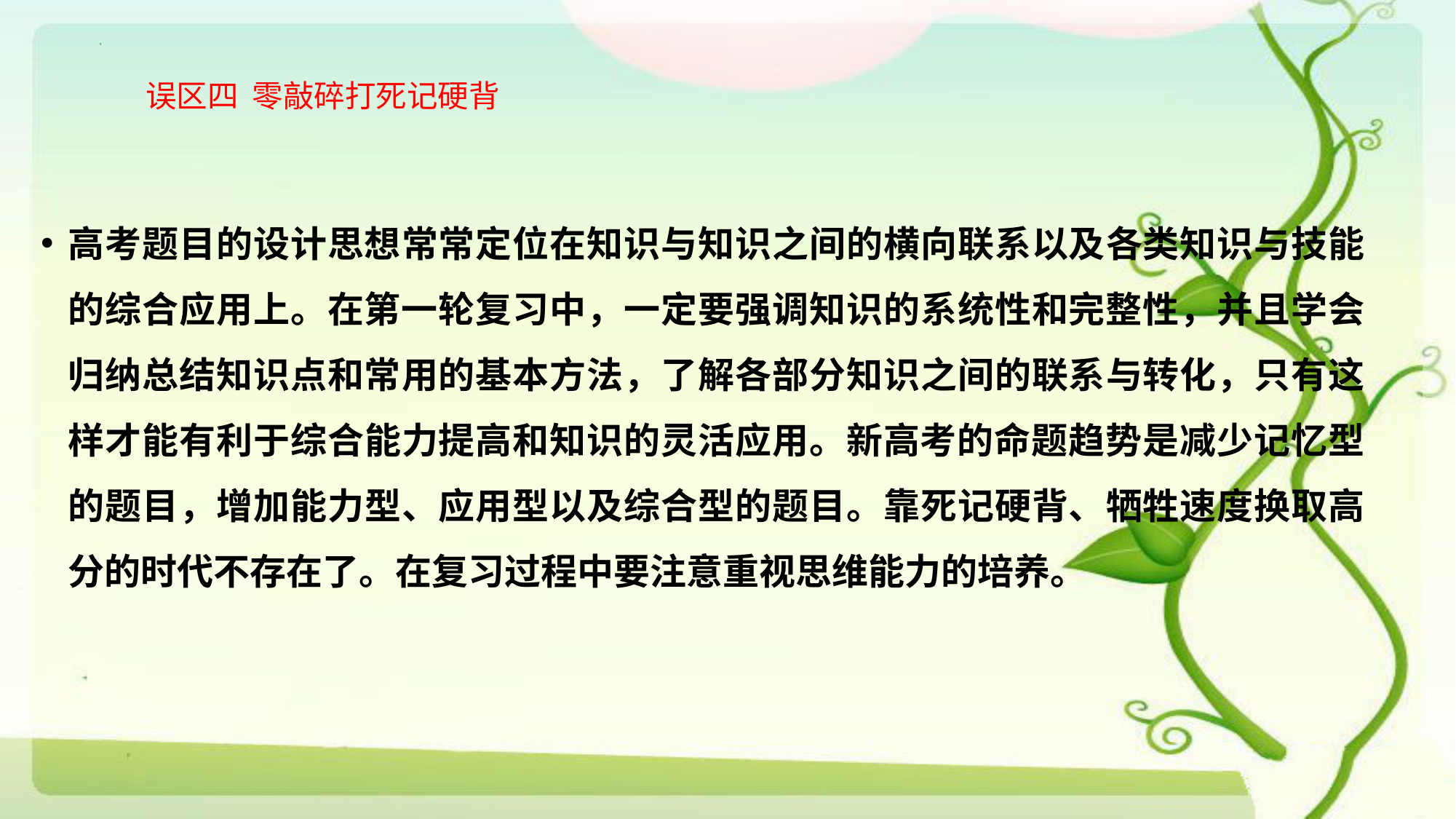

# 误区四  零敲碎打死记硬背
高考题目的设计思想常常定位在知识与知识之间的横向联系以及各类知识与技能的综合应用上。在第一轮复习中，一定要强调知识的系统性和完整性，并且学会归纳总结知识点和常用的基本方法，了解各部分知识之间的联系与转化，只有这样才能有利于综合能力提高和知识的灵活应用。新高考的命题趋势是减少记忆型的题目，增加能力型、应用型以及综合型的题目。靠死记硬背、牺牲速度换取高分的时代不存在了。在复习过程中要注意重视思维能力的培养。